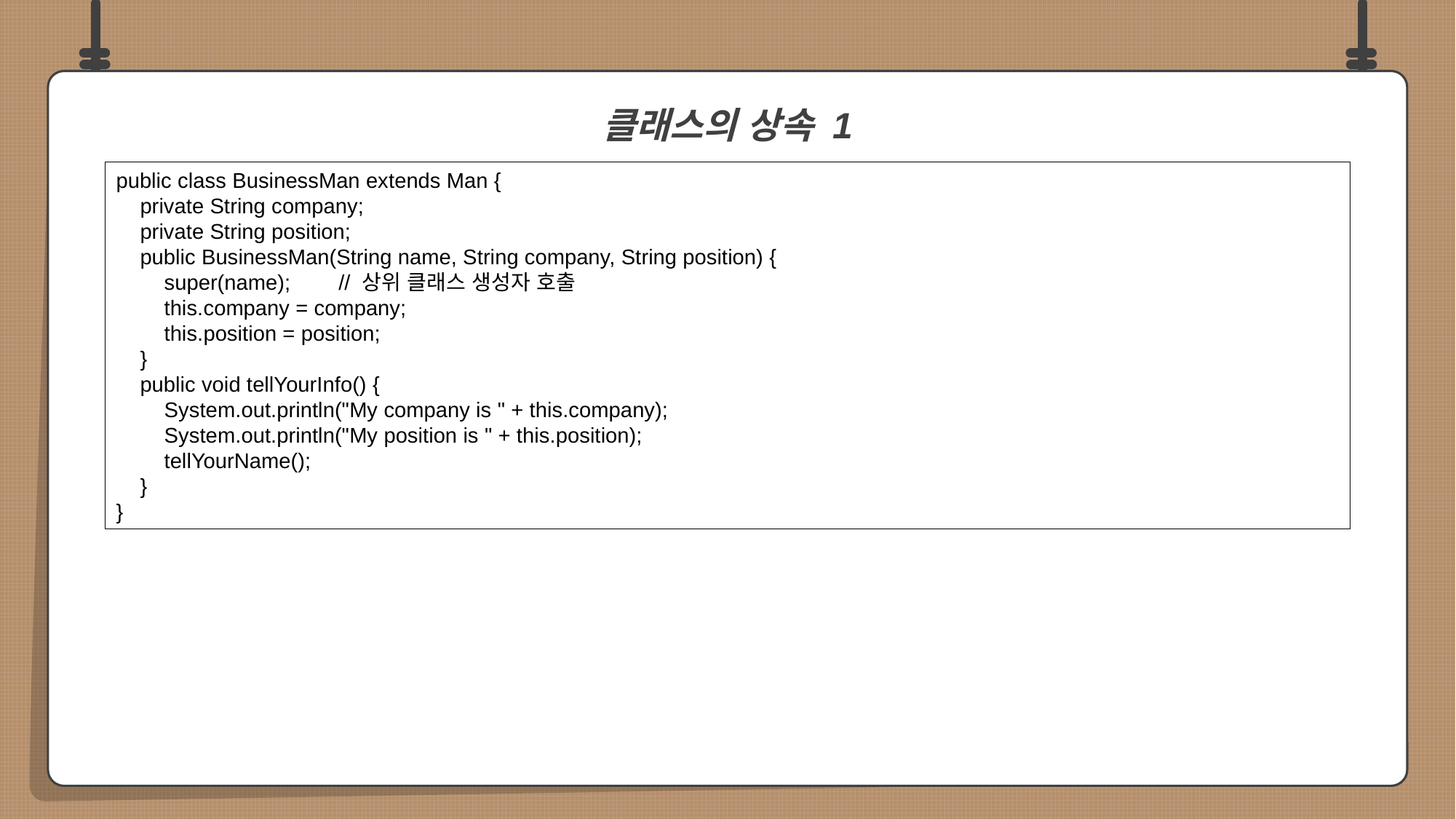

클래스의 상속 1

public class BusinessMan extends Man {
    private String company;
    private String position;
    public BusinessMan(String name, String company, String position) {
        super(name);        // 상위 클래스 생성자 호출
        this.company = company;
        this.position = position;
    }
    public void tellYourInfo() {
        System.out.println("My company is " + this.company);
        System.out.println("My position is " + this.position);
        tellYourName();
    }
}